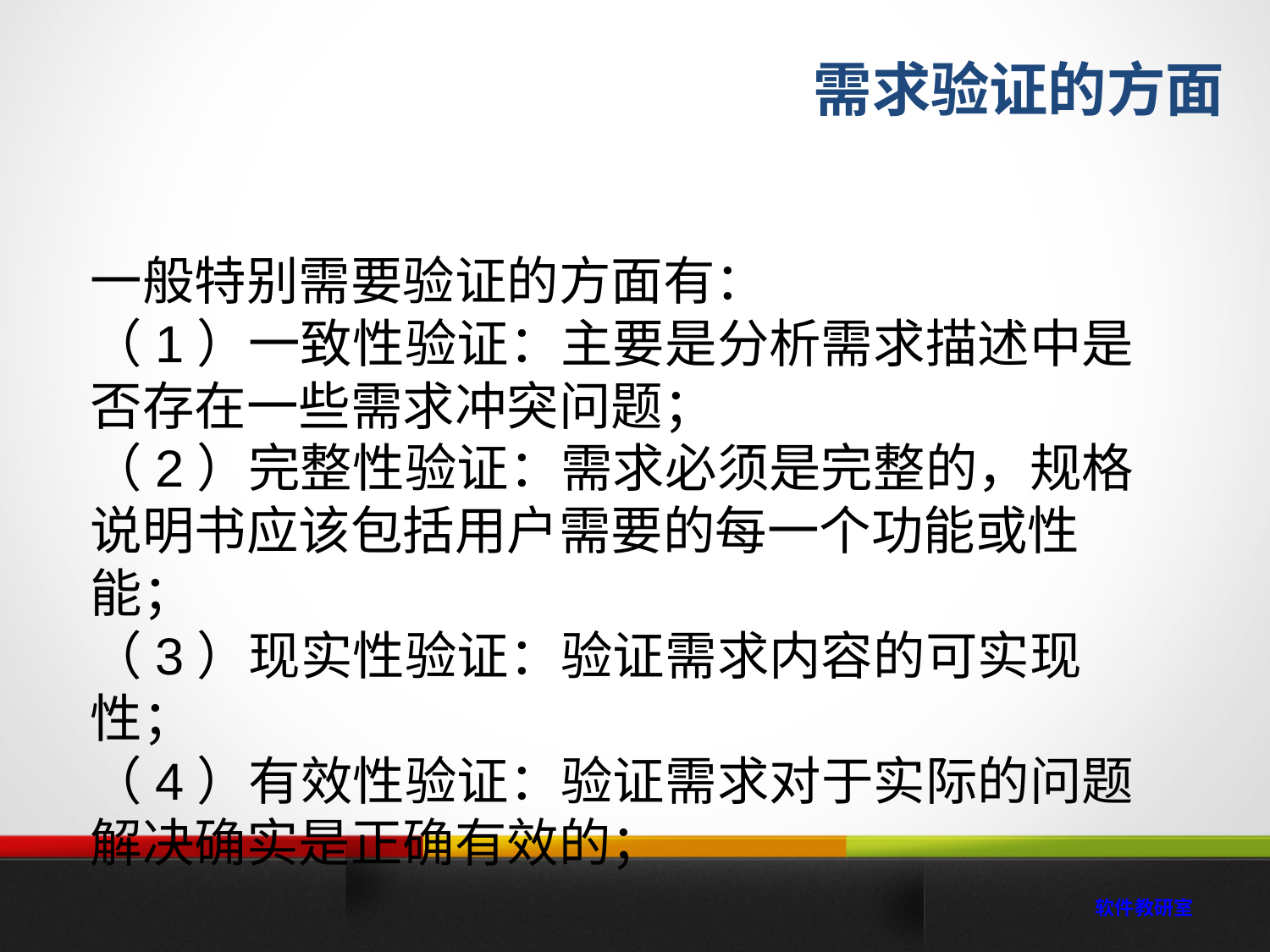

需求验证的方面
一般特别需要验证的方面有：
（1）一致性验证：主要是分析需求描述中是否存在一些需求冲突问题；
（2）完整性验证：需求必须是完整的，规格说明书应该包括用户需要的每一个功能或性能；
（3）现实性验证：验证需求内容的可实现性；
（4）有效性验证：验证需求对于实际的问题解决确实是正确有效的；
                                     软件教研室